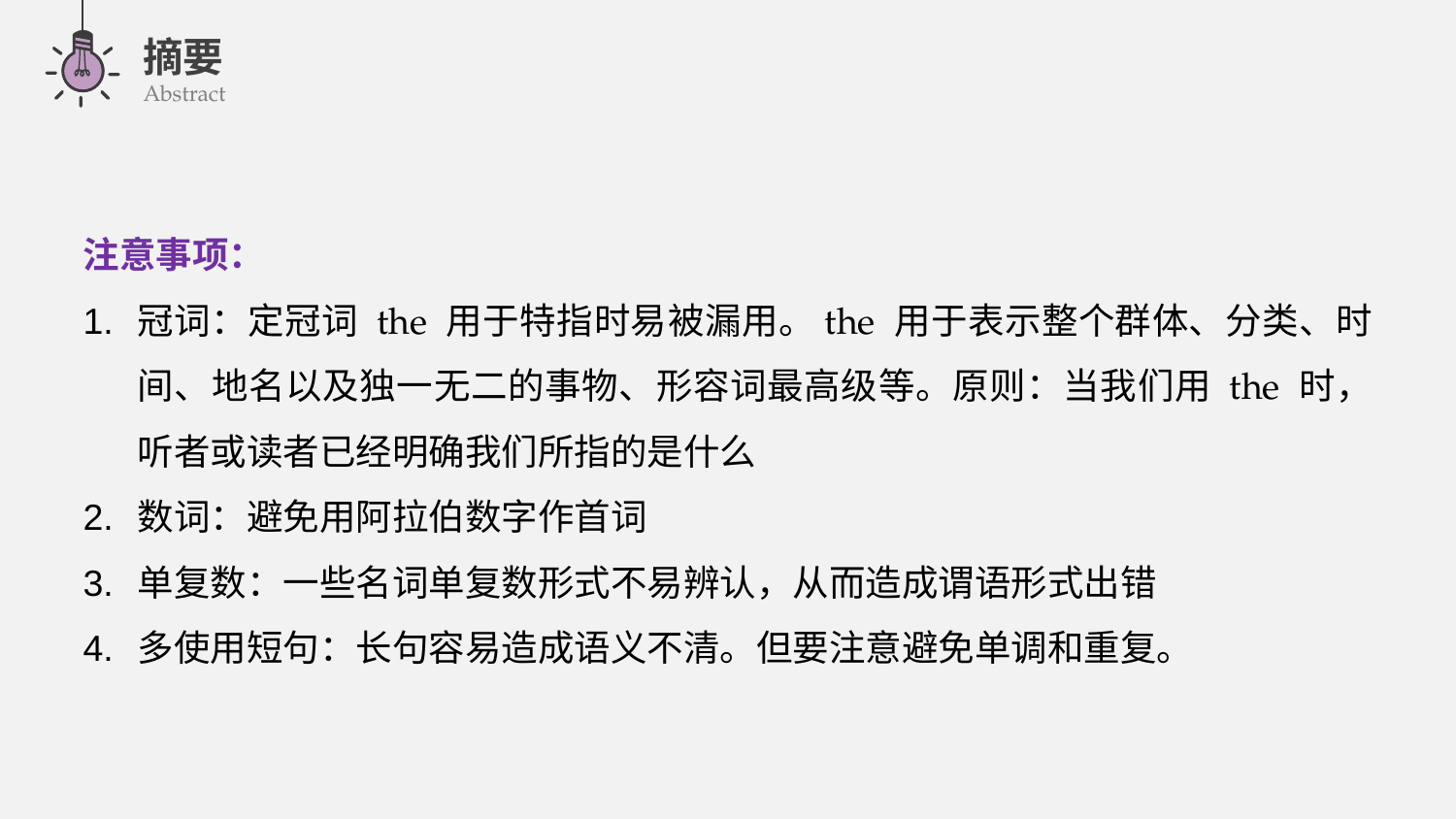

摘要
Abstract
注意事项：
冠词：定冠词 the 用于特指时易被漏用。the 用于表示整个群体、分类、时间、地名以及独一无二的事物、形容词最高级等。原则：当我们用 the 时，听者或读者已经明确我们所指的是什么
数词：避免用阿拉伯数字作首词
单复数：一些名词单复数形式不易辨认，从而造成谓语形式出错
多使用短句：长句容易造成语义不清。但要注意避免单调和重复。